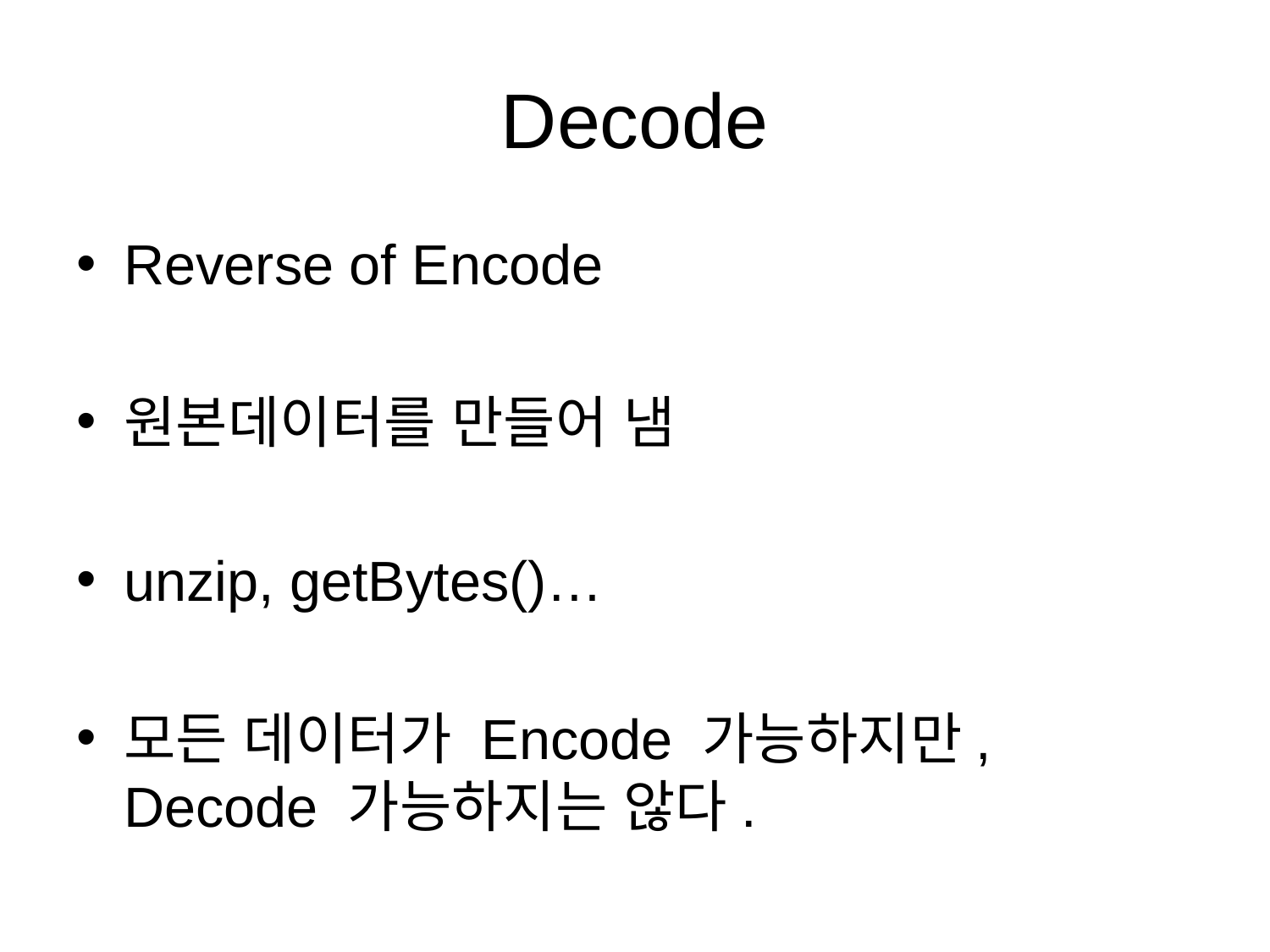

# Decode
Reverse of Encode

원본데이터를 만들어 냄

unzip, getBytes()…

모든 데이터가 Encode 가능하지만,
Decode 가능하지는 않다.